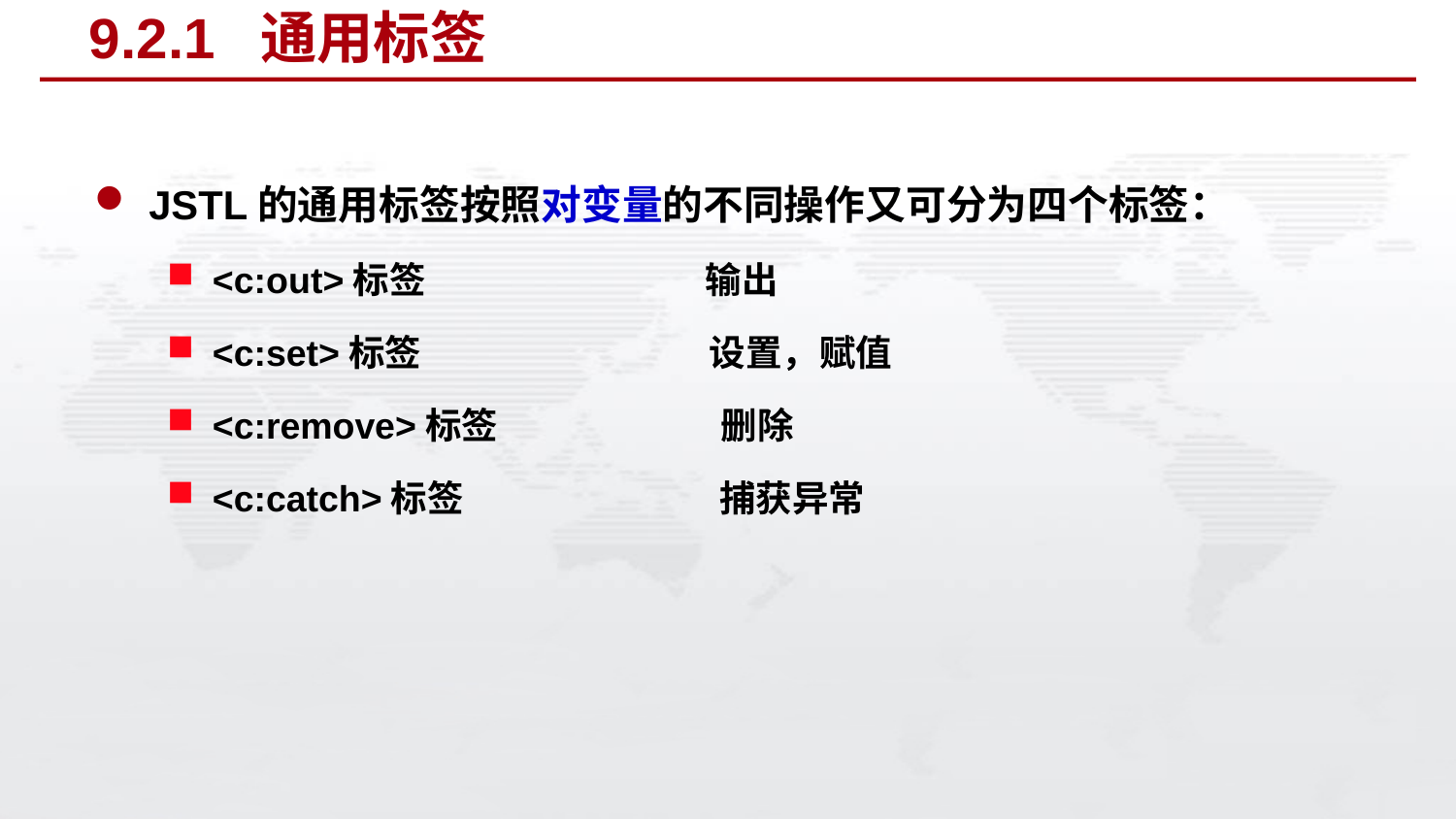

# 9.2.1  通用标签
JSTL的通用标签按照对变量的不同操作又可分为四个标签：
<c:out>标签                                  输出
<c:set>标签                                   设置，赋值
<c:remove>标签                           删除
<c:catch>标签                               捕获异常